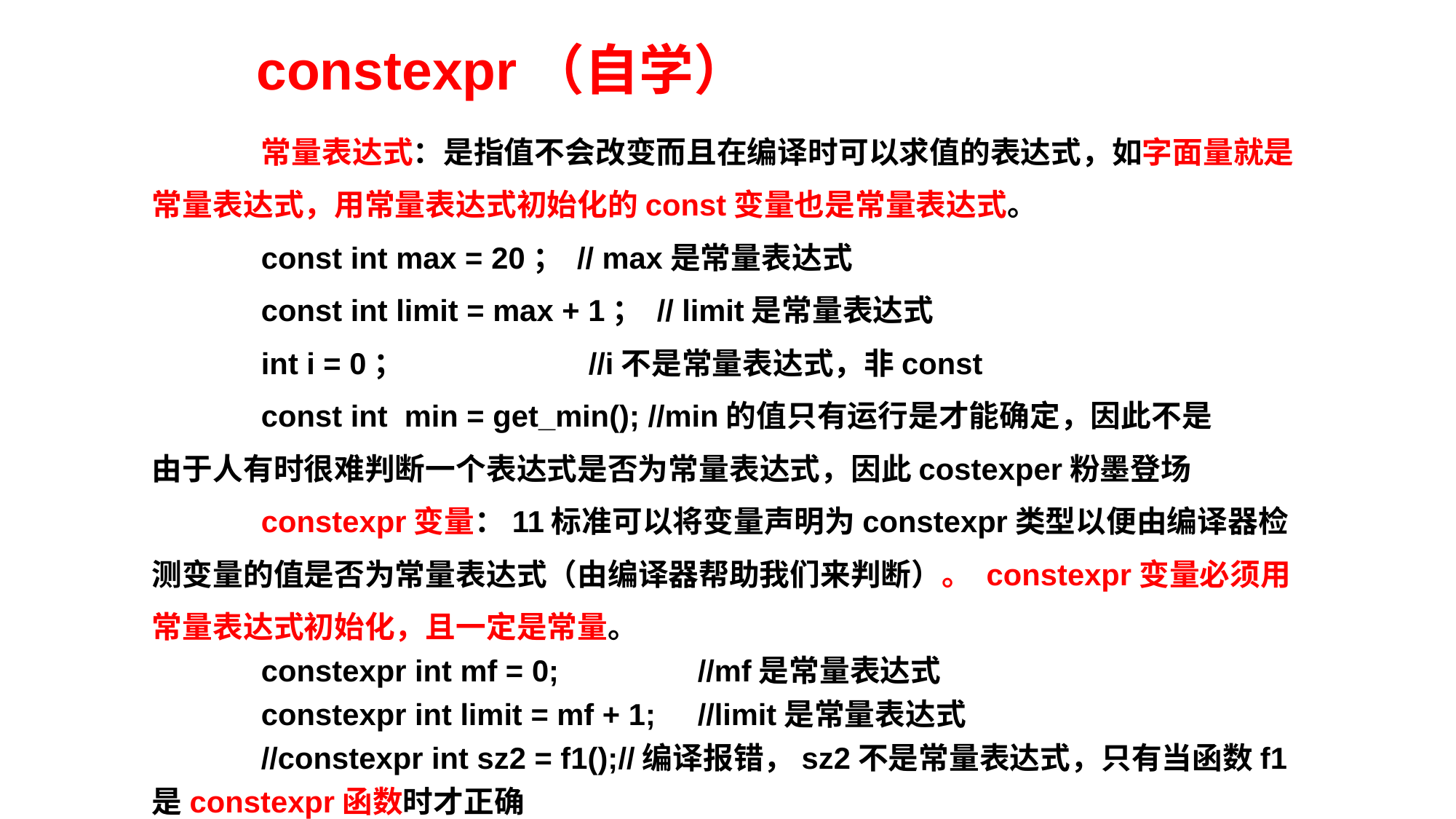

# constexpr（自学）
	常量表达式：是指值不会改变而且在编译时可以求值的表达式，如字面量就是常量表达式，用常量表达式初始化的const变量也是常量表达式。
	const int max = 20； // max是常量表达式
	const int limit = max + 1； // limit是常量表达式
	int i = 0；	     	//i不是常量表达式，非const
	const int  min = get_min(); //min的值只有运行是才能确定，因此不是
由于人有时很难判断一个表达式是否为常量表达式，因此costexper粉墨登场
	constexpr变量：11标准可以将变量声明为constexpr类型以便由编译器检测变量的值是否为常量表达式（由编译器帮助我们来判断）。 constexpr变量必须用常量表达式初始化，且一定是常量。
	constexpr int mf = 0;		//mf是常量表达式
	constexpr int limit = mf + 1;	//limit是常量表达式
	//constexpr int sz2 = f1();//编译报错，sz2不是常量表达式，只有当函数f1是constexpr函数时才正确